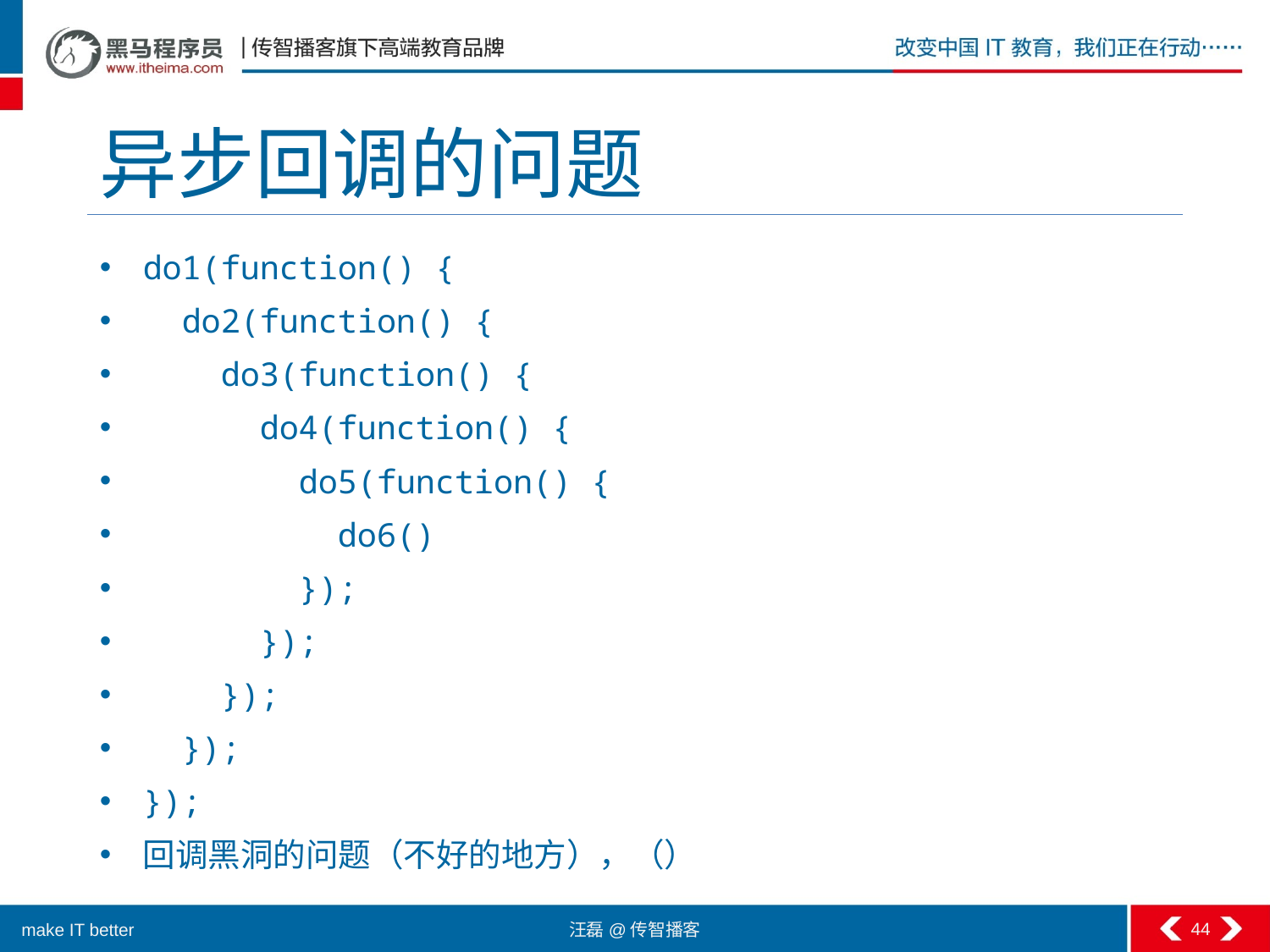

# 异步回调的问题
do1(function() {
  do2(function() {
    do3(function() {
      do4(function() {
        do5(function() {
          do6()
        });
      });
    });
  });
});
回调黑洞的问题（不好的地方），（）
44
汪磊@传智播客
make IT better